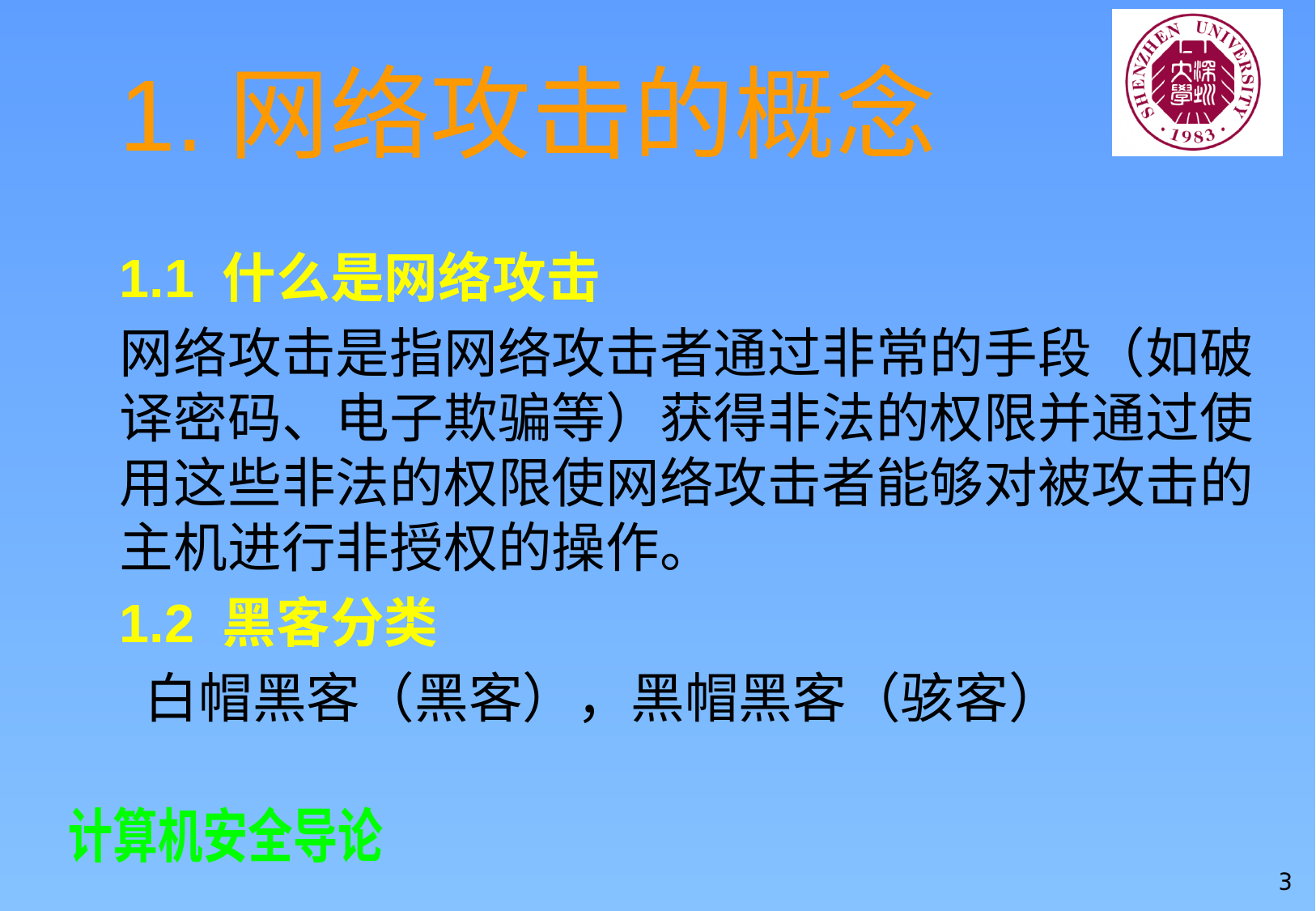

# 1.网络攻击的概念
1.1 什么是网络攻击
网络攻击是指网络攻击者通过非常的手段（如破译密码、电子欺骗等）获得非法的权限并通过使用这些非法的权限使网络攻击者能够对被攻击的主机进行非授权的操作。
1.2 黑客分类
 白帽黑客（黑客），黑帽黑客（骇客）

3